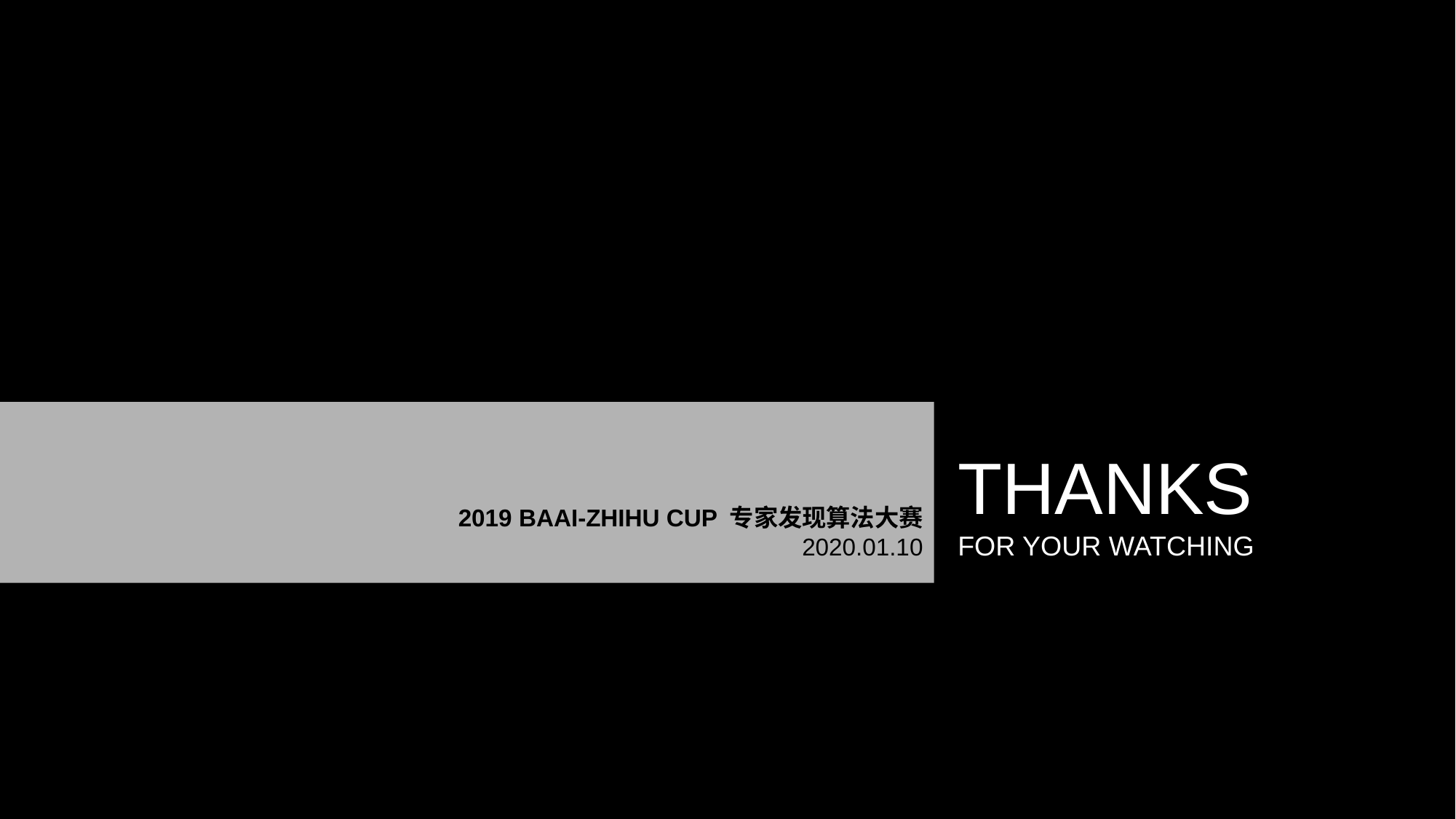

THANKS
2019 BAAI-ZHIHU CUP 专家发现算法大赛
2020.01.10
FOR YOUR WATCHING